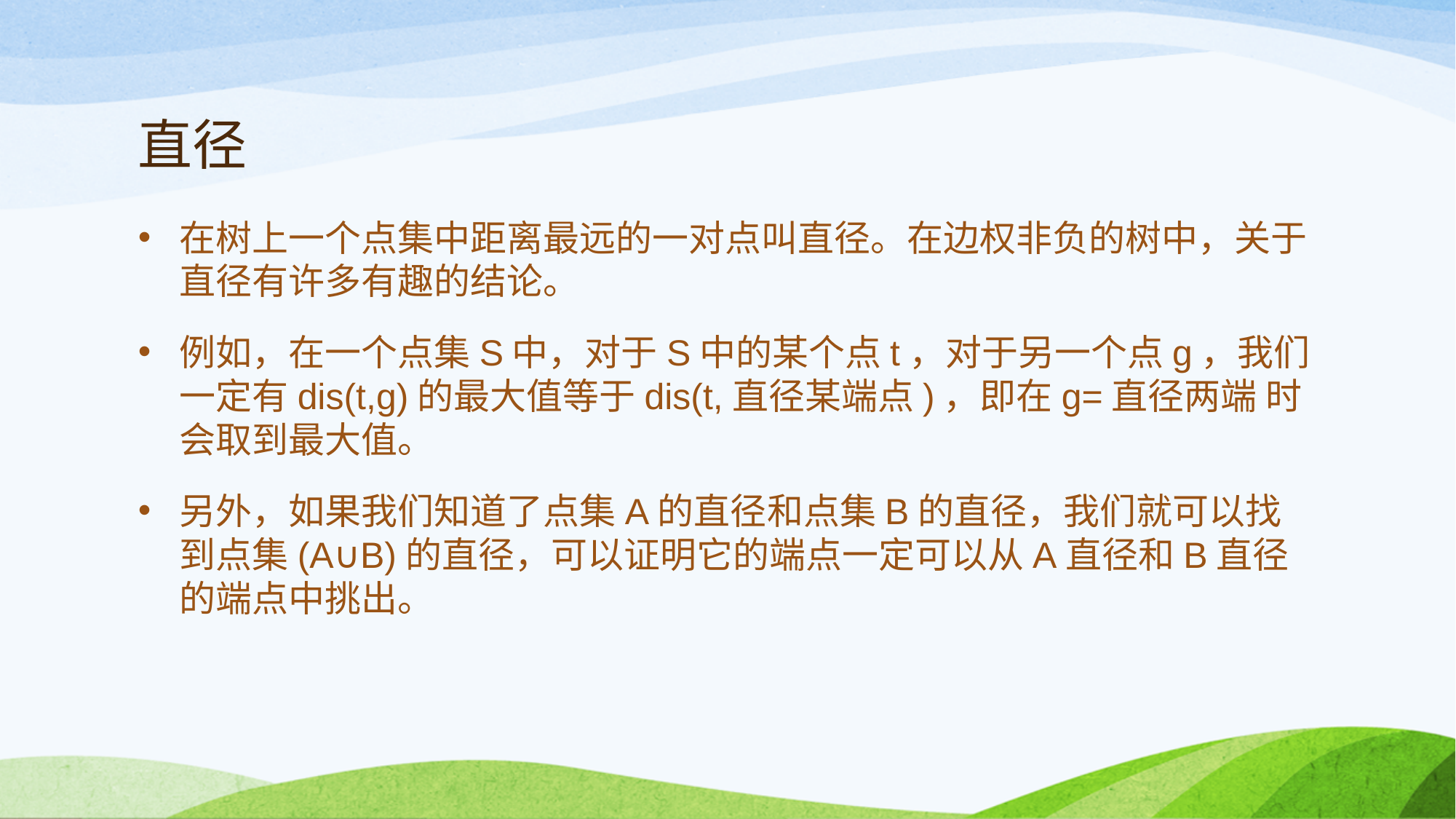

# 直径
在树上一个点集中距离最远的一对点叫直径。在边权非负的树中，关于直径有许多有趣的结论。
例如，在一个点集S中，对于S中的某个点t，对于另一个点g，我们一定有dis(t,g)的最大值等于dis(t,直径某端点)，即在g=直径两端 时会取到最大值。
另外，如果我们知道了点集A的直径和点集B的直径，我们就可以找到点集(A∪B)的直径，可以证明它的端点一定可以从A直径和B直径的端点中挑出。